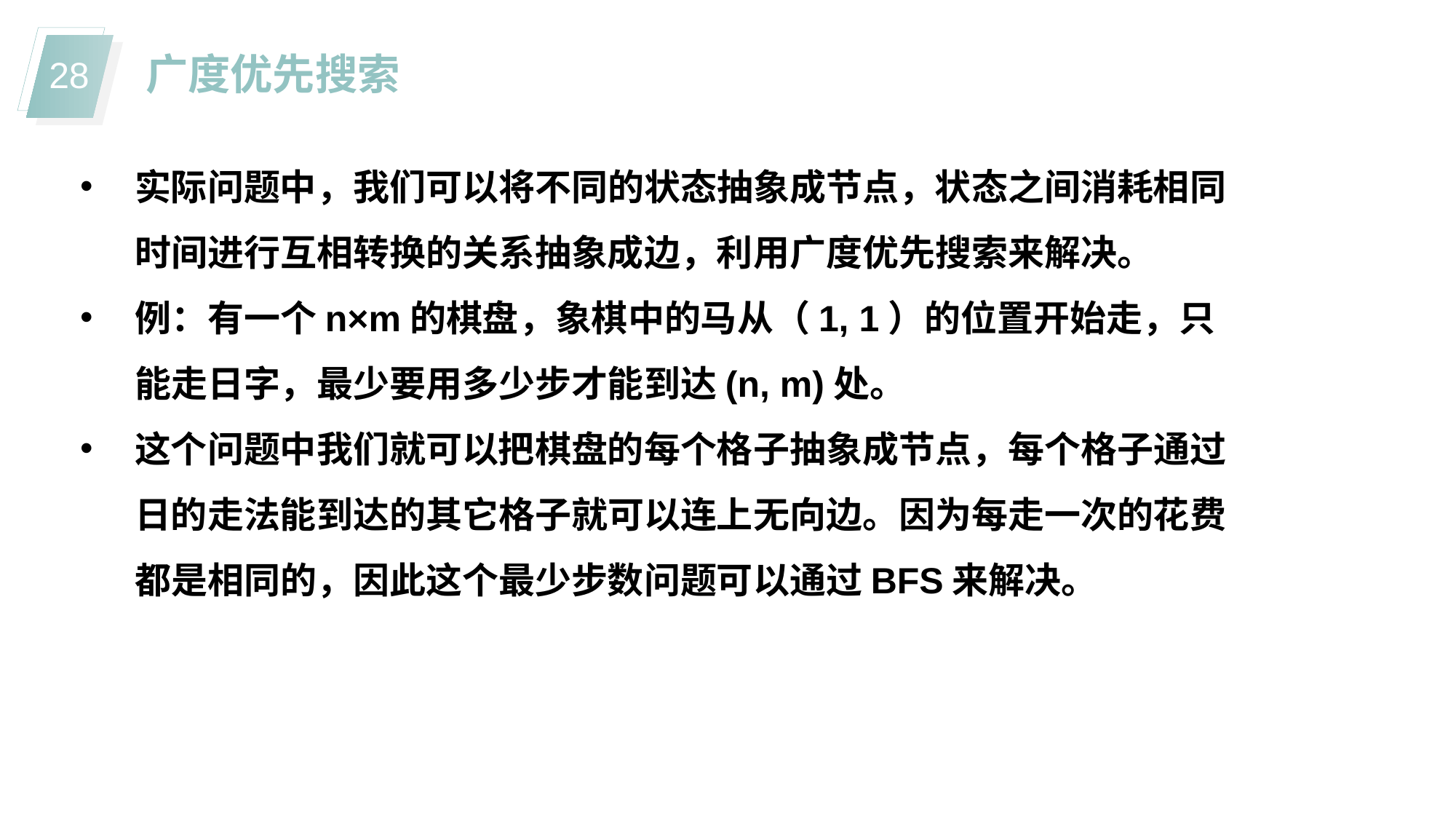

广度优先搜索
实际问题中，我们可以将不同的状态抽象成节点，状态之间消耗相同时间进行互相转换的关系抽象成边，利用广度优先搜索来解决。
例：有一个n×m的棋盘，象棋中的马从（1, 1）的位置开始走，只能走日字，最少要用多少步才能到达(n, m)处。
这个问题中我们就可以把棋盘的每个格子抽象成节点，每个格子通过日的走法能到达的其它格子就可以连上无向边。因为每走一次的花费都是相同的，因此这个最少步数问题可以通过BFS来解决。